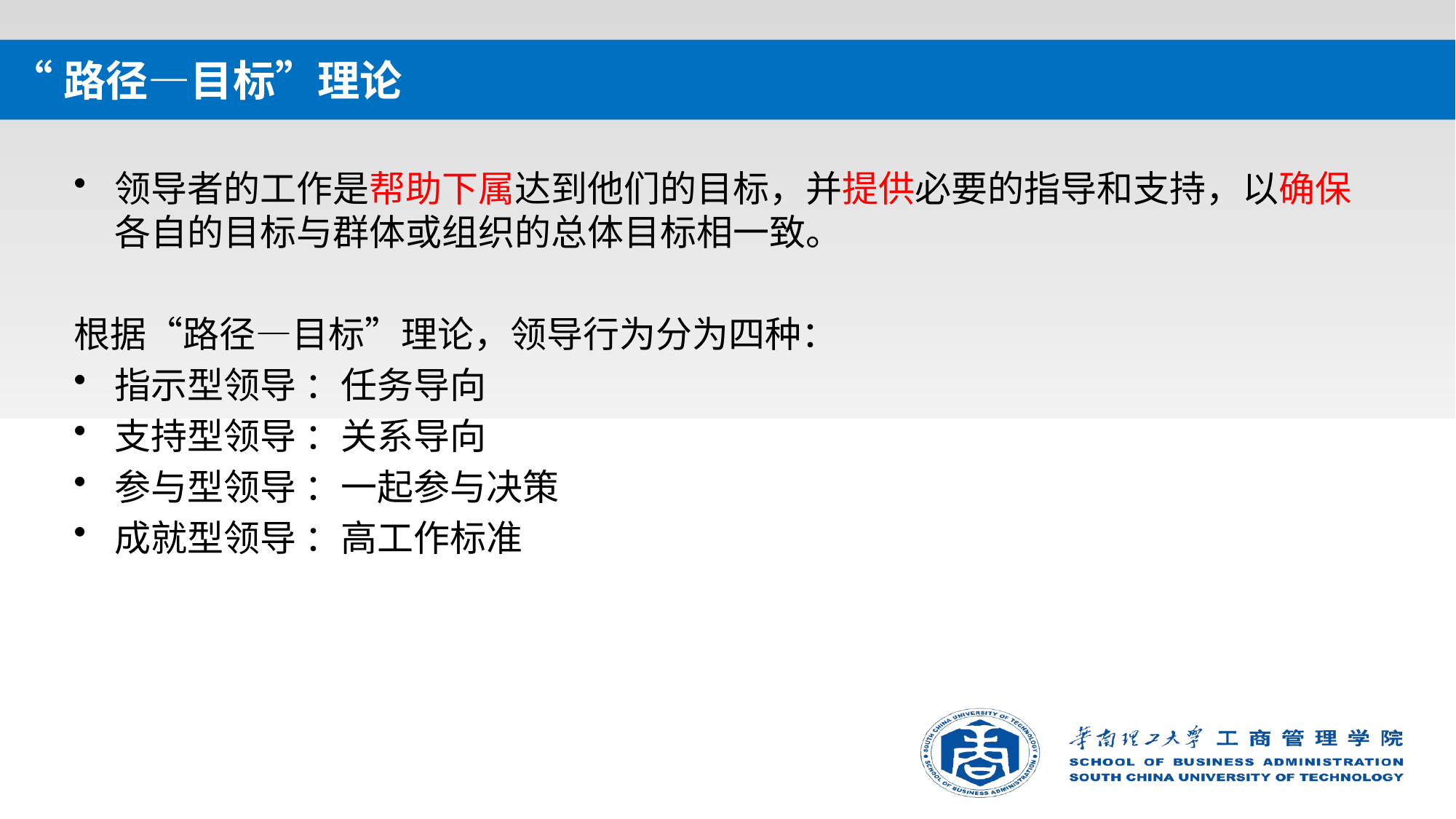

# “路径—目标”理论
领导者的工作是帮助下属达到他们的目标，并提供必要的指导和支持，以确保各自的目标与群体或组织的总体目标相一致。

根据“路径—目标”理论，领导行为分为四种：
指示型领导 ：任务导向
支持型领导 ：关系导向
参与型领导 ：一起参与决策
成就型领导 ：高工作标准